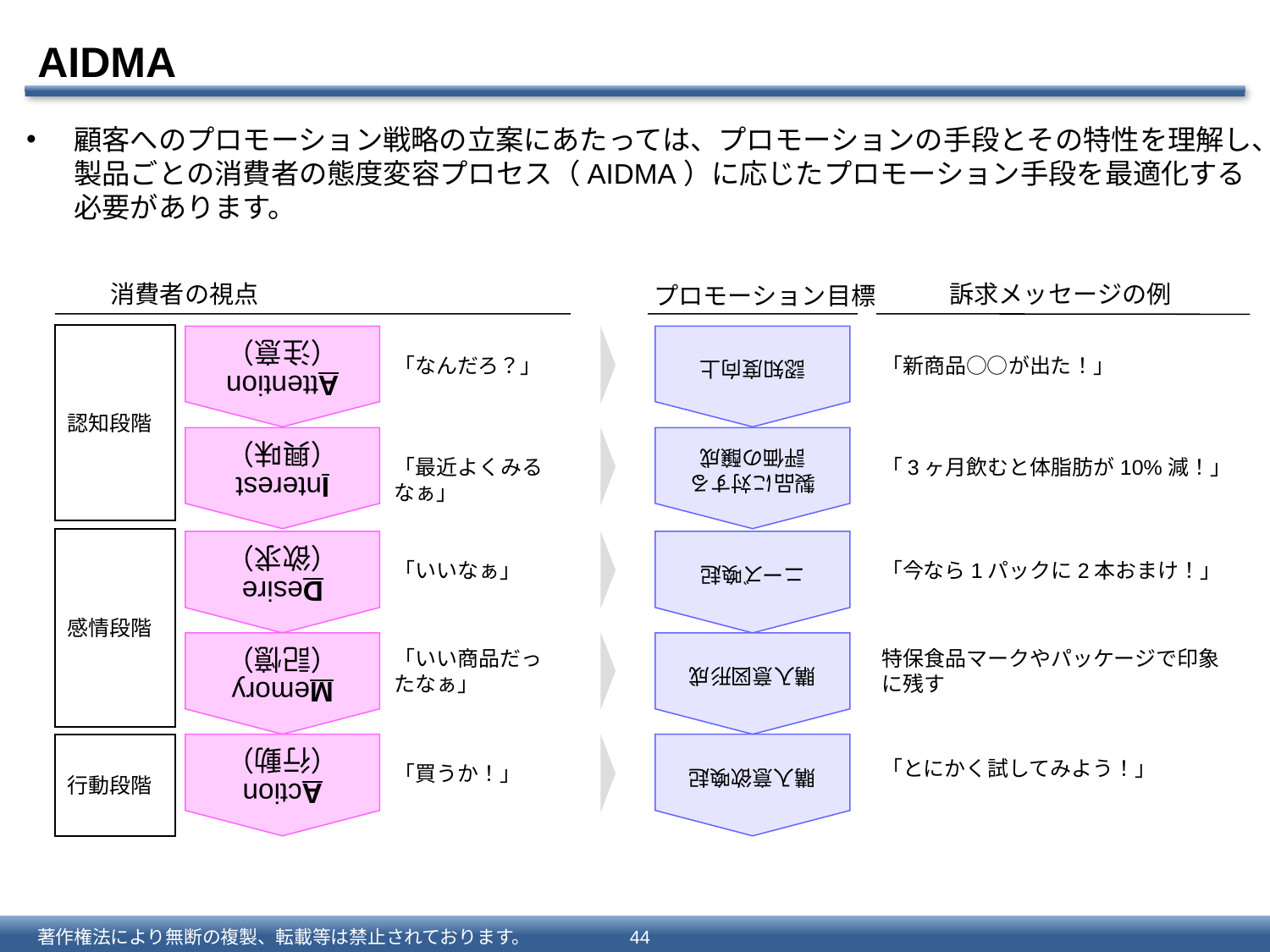

# AIDMA
顧客へのプロモーション戦略の立案にあたっては、プロモーションの手段とその特性を理解し、製品ごとの消費者の態度変容プロセス（AIDMA）に応じたプロモーション手段を最適化する必要があります。
消費者の視点
訴求メッセージの例

「新商品○○が出た！」
「3ヶ月飲むと体脂肪が10%減！」
「今なら1パックに2本おまけ！」
特保食品マークやパッケージで印象に残す
「とにかく試してみよう！」
プロモーション目標

認知度向上
Attention
（注意）

認知段階
「なんだろ？」

製品に対する
評価の醸成
Interest
（興味）
「最近よくみるなぁ」

ニーズ喚起
Desire
（欲求）
感情段階
「いいなぁ」

購入意図形成
Memory
（記憶）
「いい商品だったなぁ」

購入意欲喚起
Action
（行動）
行動段階
「買うか！」